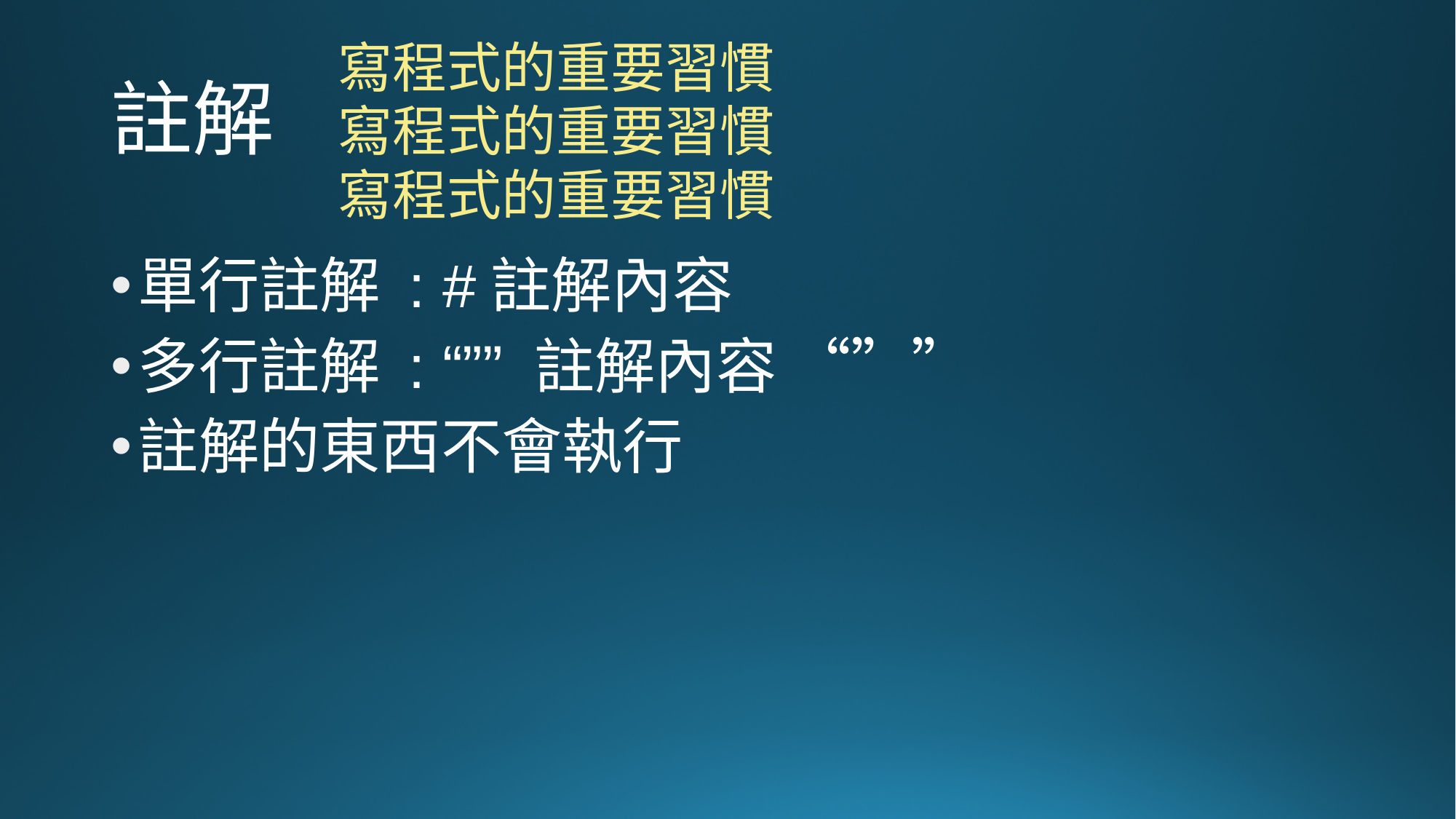

寫程式的重要習慣
# 註解
寫程式的重要習慣
寫程式的重要習慣
單行註解 : #註解內容
多行註解 : “”” 註解內容 “””
註解的東西不會執行